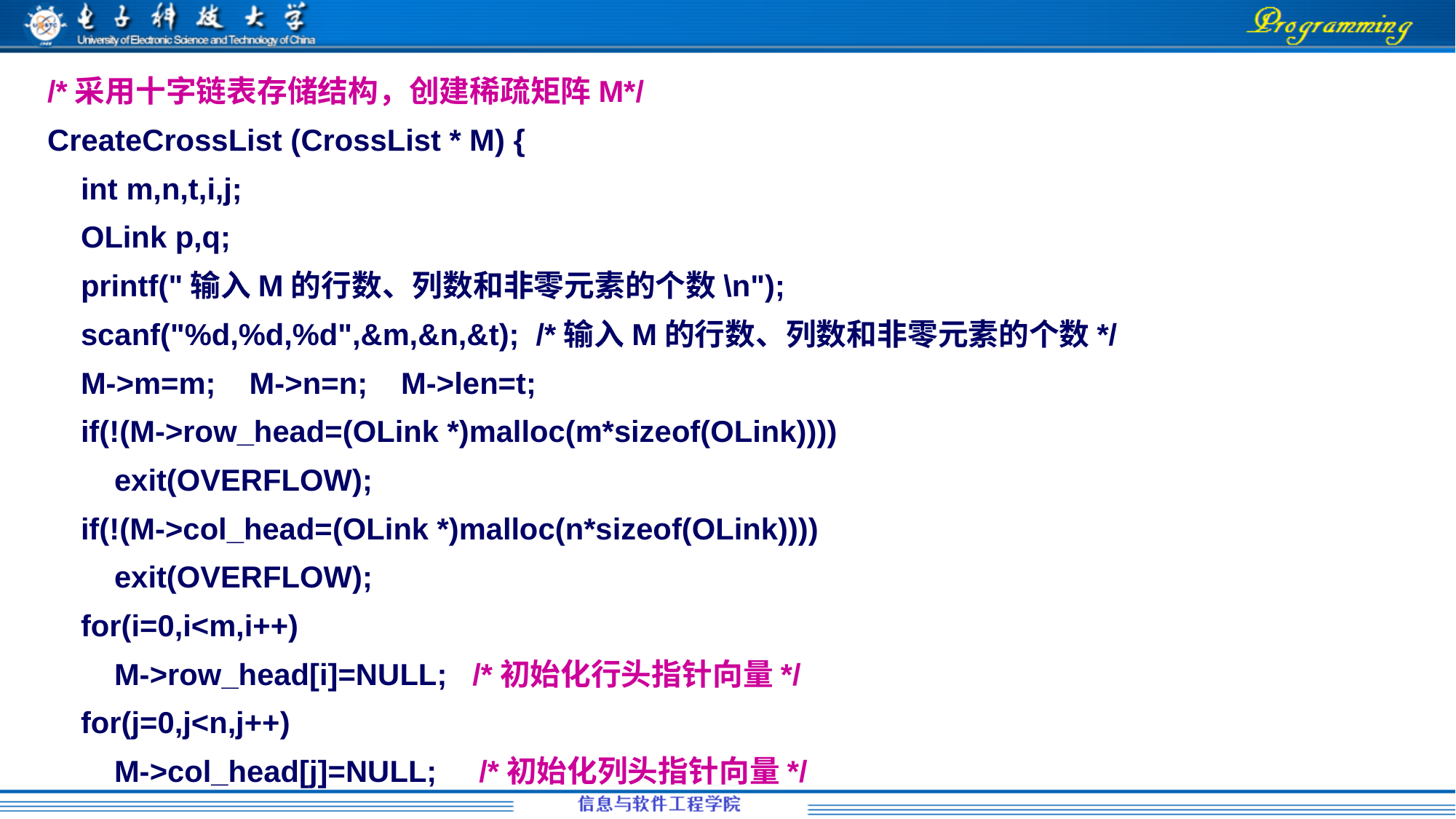

/*采用十字链表存储结构，创建稀疏矩阵M*/
CreateCrossList (CrossList * M) {
    int m,n,t,i,j;
    OLink p,q;
    printf("输入M的行数、列数和非零元素的个数\n");
    scanf("%d,%d,%d",&m,&n,&t);  /*输入M的行数、列数和非零元素的个数*/
    M->m=m;    M->n=n;    M->len=t;
    if(!(M->row_head=(OLink *)malloc(m*sizeof(OLink))))
        exit(OVERFLOW);
    if(!(M->col_head=(OLink *)malloc(n*sizeof(OLink))))
        exit(OVERFLOW);
    for(i=0,i<m,i++)
        M->row_head[i]=NULL;   /*初始化行头指针向量*/
    for(j=0,j<n,j++)
        M->col_head[j]=NULL;     /*初始化列头指针向量*/